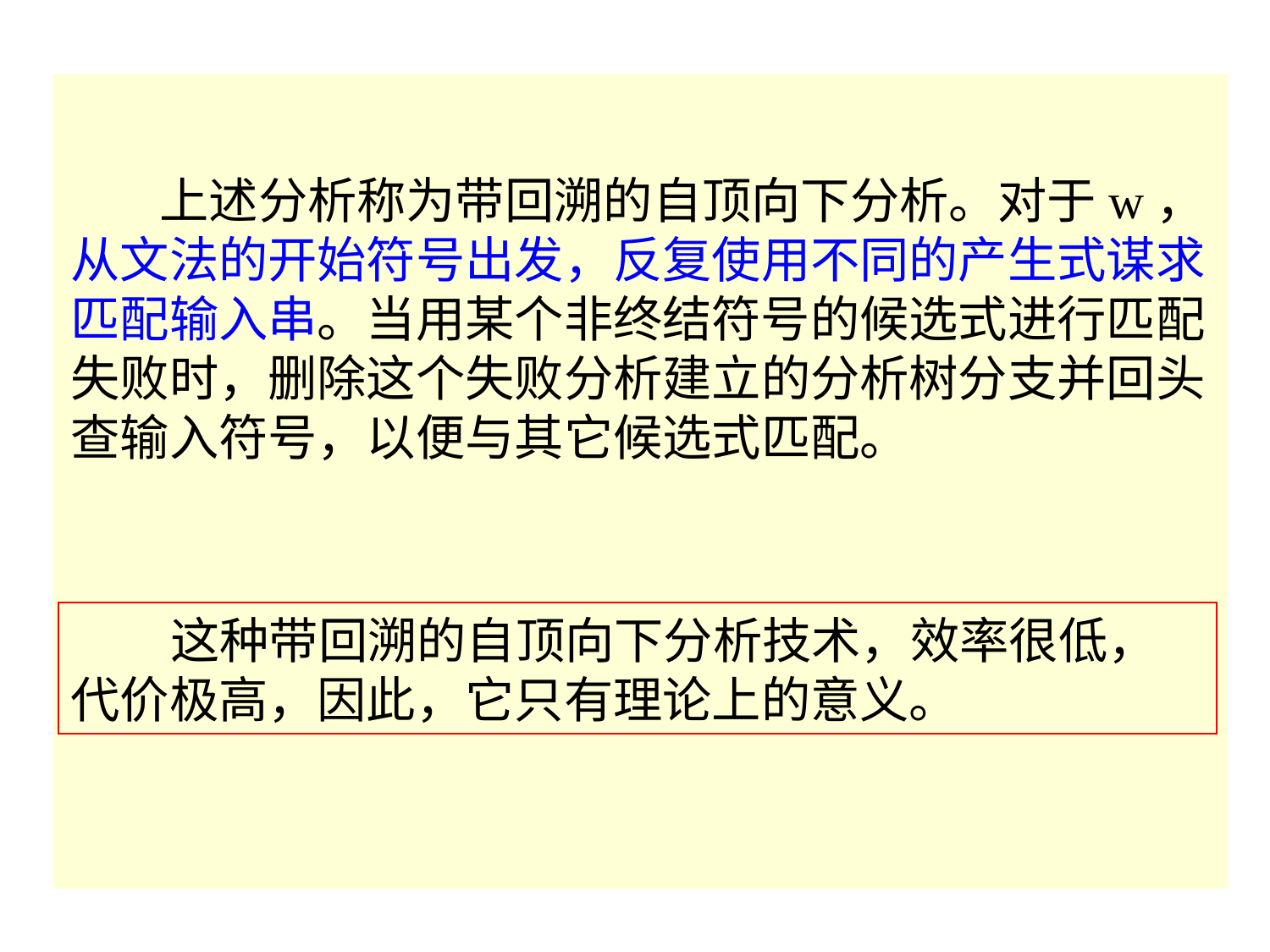

上述分析称为带回溯的自顶向下分析。对于w，从文法的开始符号出发，反复使用不同的产生式谋求匹配输入串。当用某个非终结符号的候选式进行匹配失败时，删除这个失败分析建立的分析树分支并回头查输入符号，以便与其它候选式匹配。
        这种带回溯的自顶向下分析技术，效率很低，代价极高，因此，它只有理论上的意义。